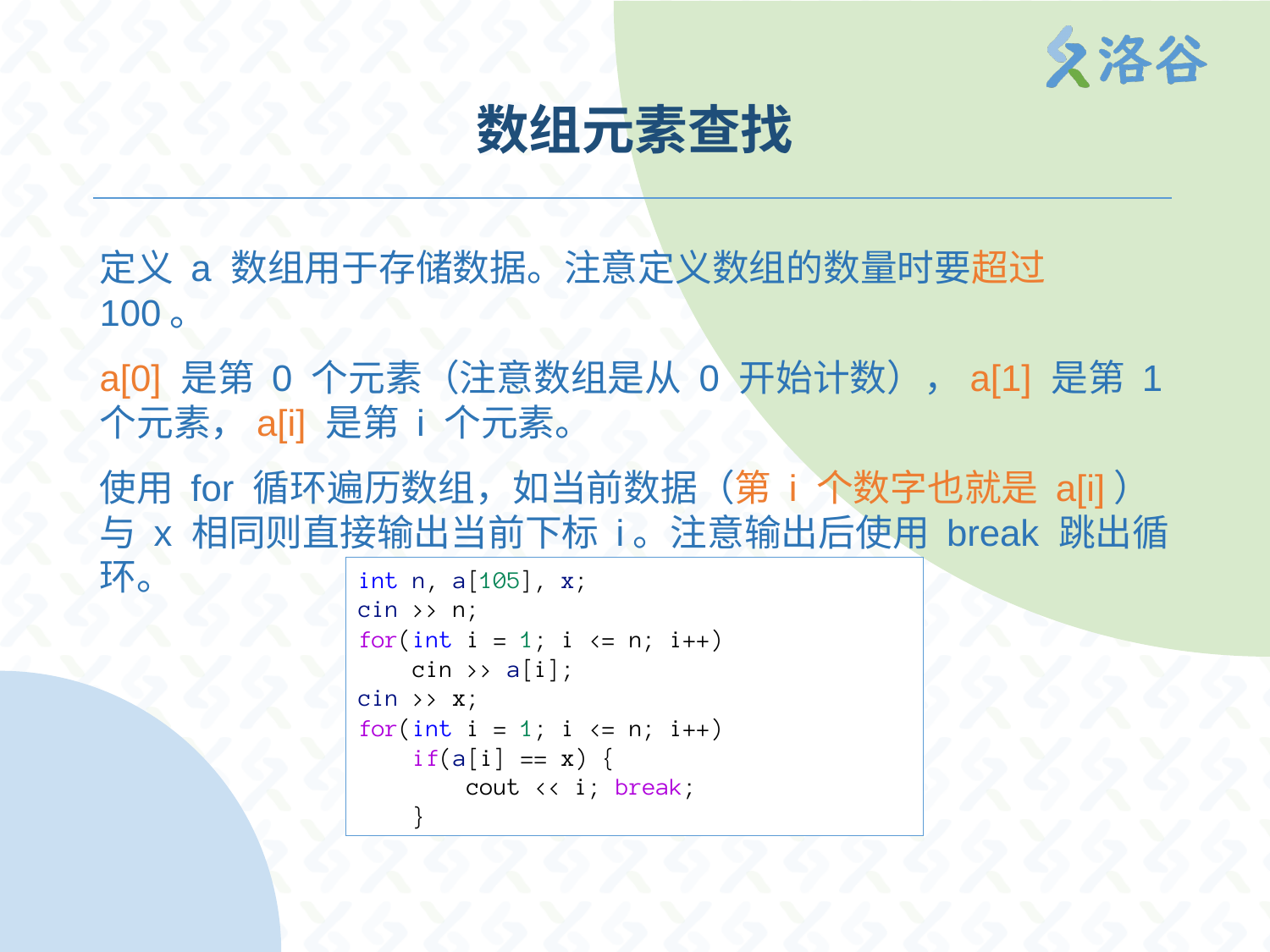

# 数组元素查找
定义 a 数组用于存储数据。注意定义数组的数量时要超过 100。
a[0] 是第 0 个元素（注意数组是从 0 开始计数），a[1] 是第 1 个元素，a[i] 是第 i 个元素。
使用 for 循环遍历数组，如当前数据（第 i 个数字也就是 a[i]）与 x 相同则直接输出当前下标 i。注意输出后使用 break 跳出循环。
int n, a[105], x;
cin >> n;
for(int i = 1; i <= n; i++)
    cin >> a[i];
cin >> x;
for(int i = 1; i <= n; i++)
    if(a[i] == x) {
        cout << i; break;
    }